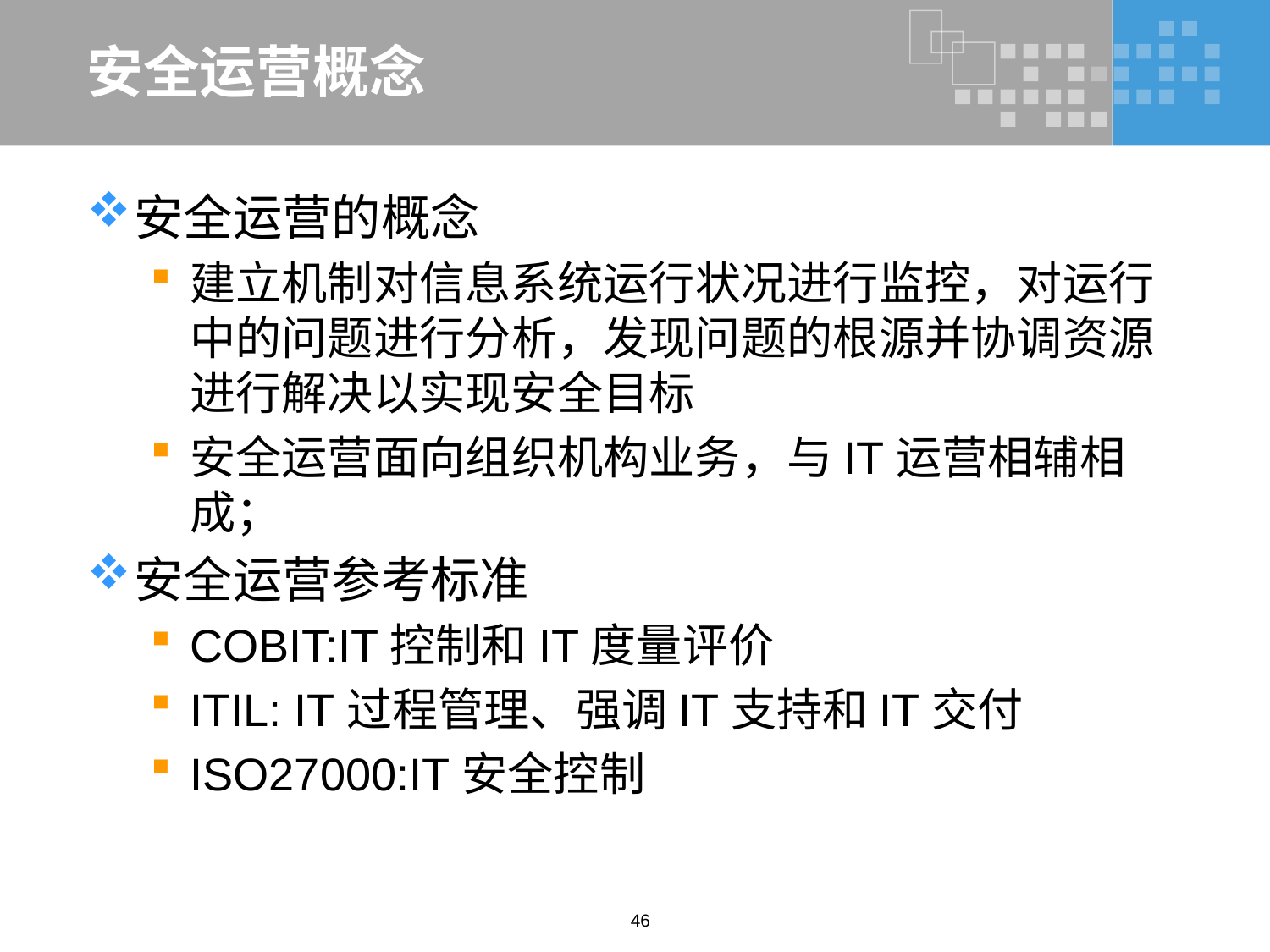

# 安全运营概念
安全运营的概念
建立机制对信息系统运行状况进行监控，对运行中的问题进行分析，发现问题的根源并协调资源进行解决以实现安全目标
安全运营面向组织机构业务，与IT运营相辅相成；
安全运营参考标准
COBIT:IT控制和IT度量评价
ITIL: IT过程管理、强调IT支持和IT交付
ISO27000:IT安全控制
46